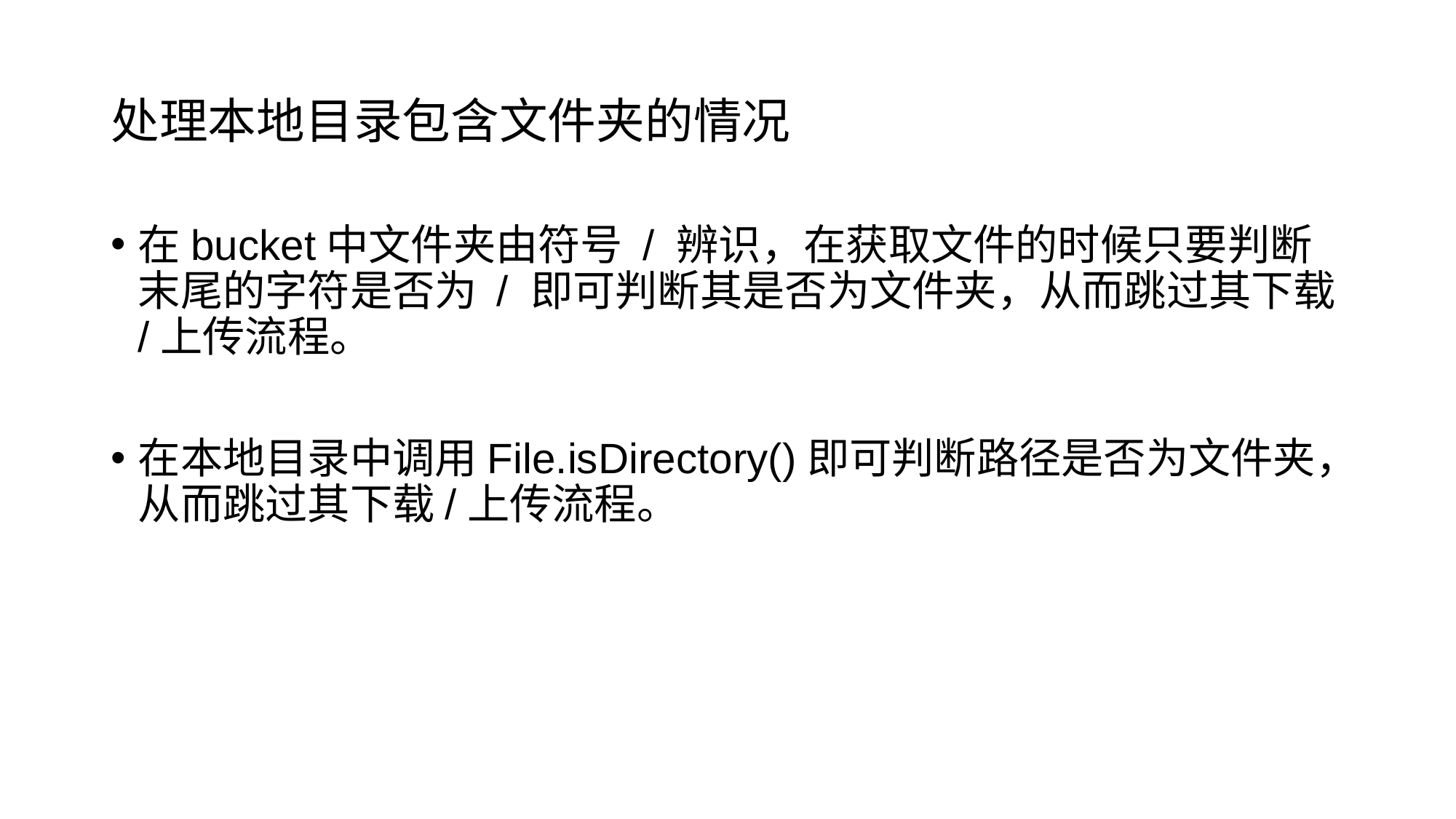

# 处理本地目录包含文件夹的情况
在bucket中文件夹由符号 / 辨识，在获取文件的时候只要判断末尾的字符是否为 / 即可判断其是否为文件夹，从而跳过其下载/上传流程。

在本地目录中调用File.isDirectory()即可判断路径是否为文件夹，从而跳过其下载/上传流程。